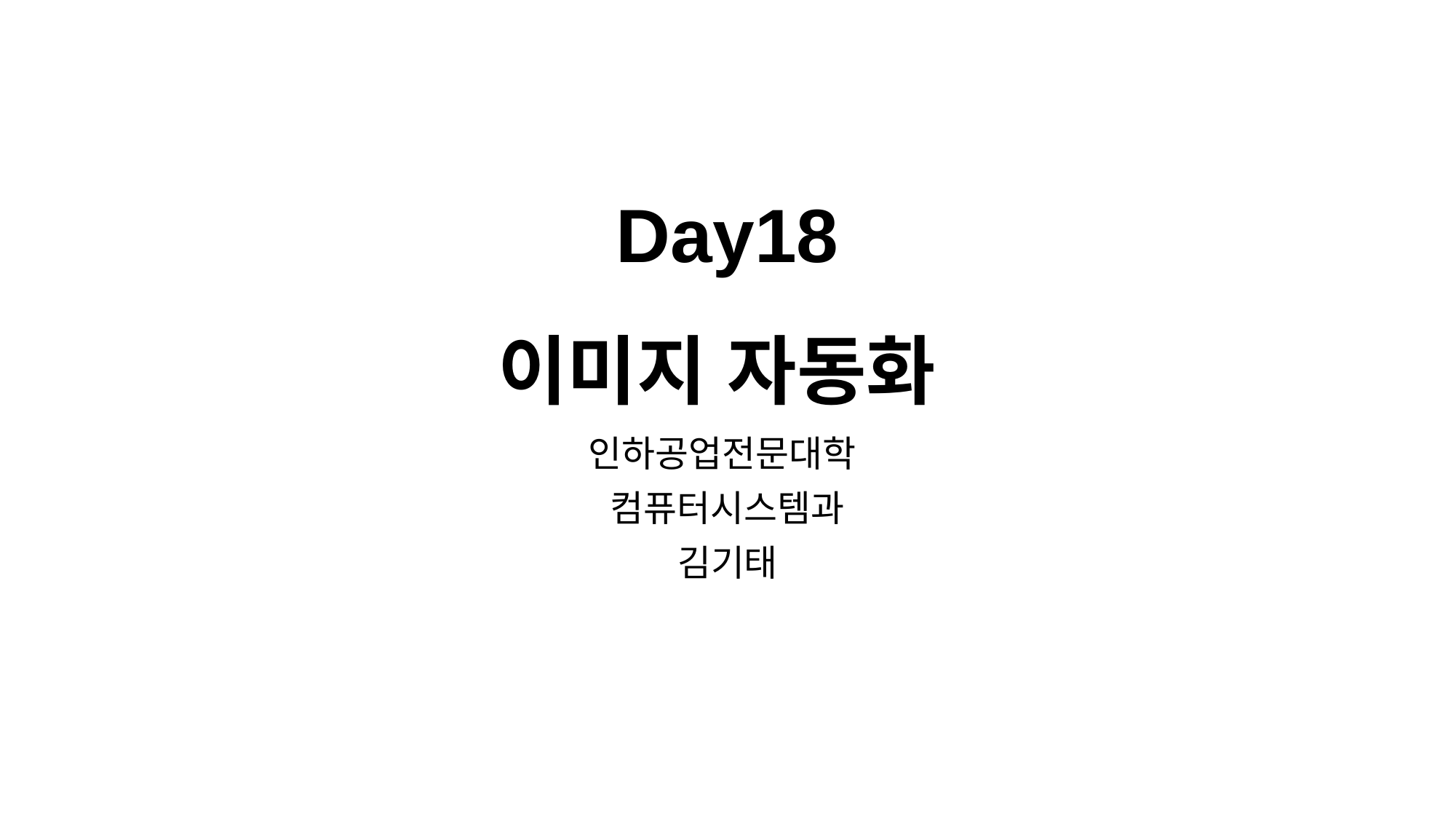

# Day18 이미지 자동화
인하공업전문대학
컴퓨터시스템과
김기태